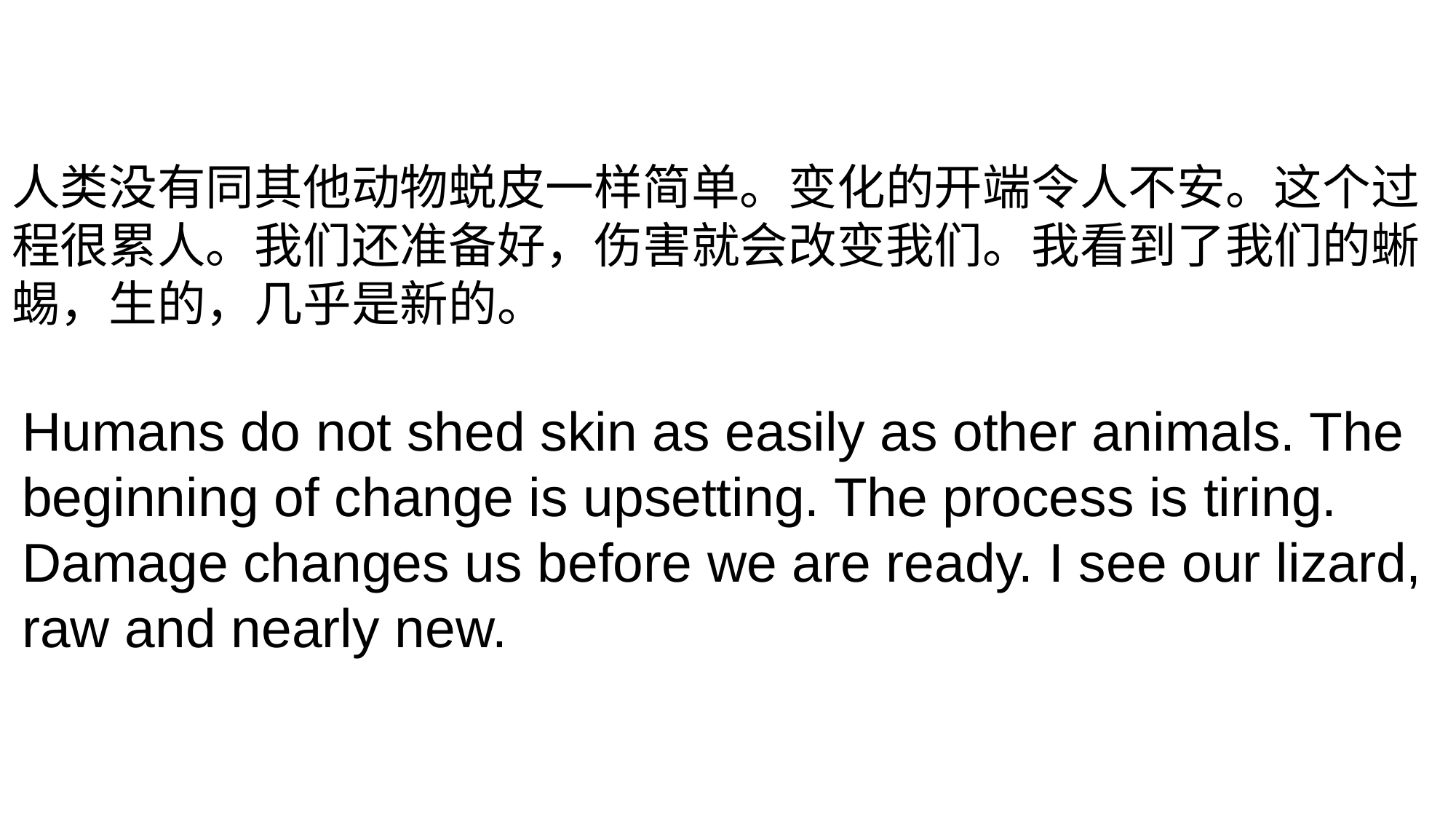

人类没有同其他动物蜕皮一样简单。变化的开端令人不安。这个过程很累人。我们还准备好，伤害就会改变我们。我看到了我们的蜥蜴，生的，几乎是新的。
Humans do not shed skin as easily as other animals. The beginning of change is upsetting. The process is tiring. Damage changes us before we are ready. I see our lizard, raw and nearly new.